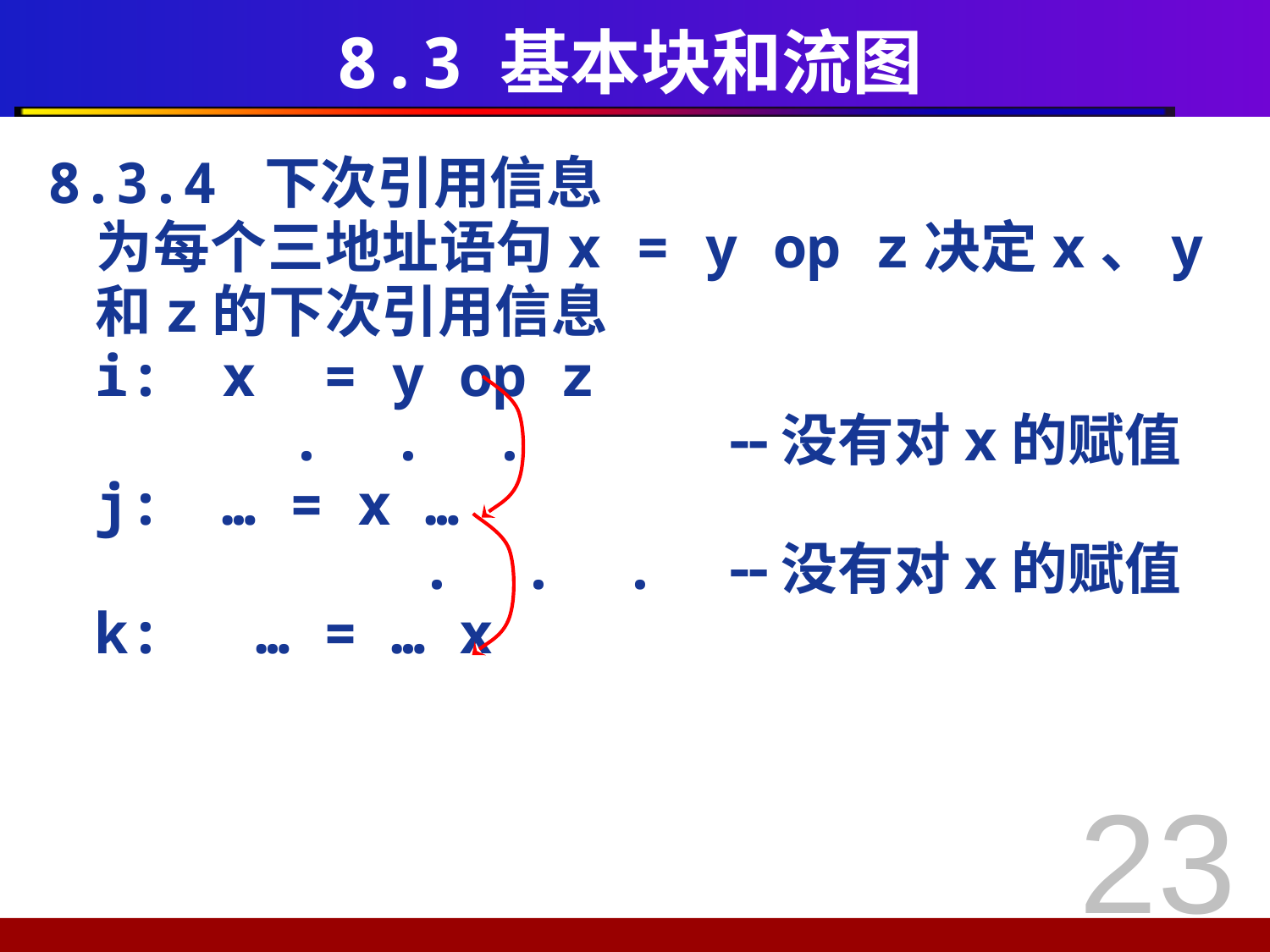

# 8.3 基本块和流图
8.3.4 下次引用信息
	为每个三地址语句x = y op z决定x、y和z的下次引用信息
	i:	x  = y op z
		  .  .  .		−−没有对x的赋值
	j:	… = x …
           .  .  .	−−没有对x的赋值
	k:	 … = … x

23